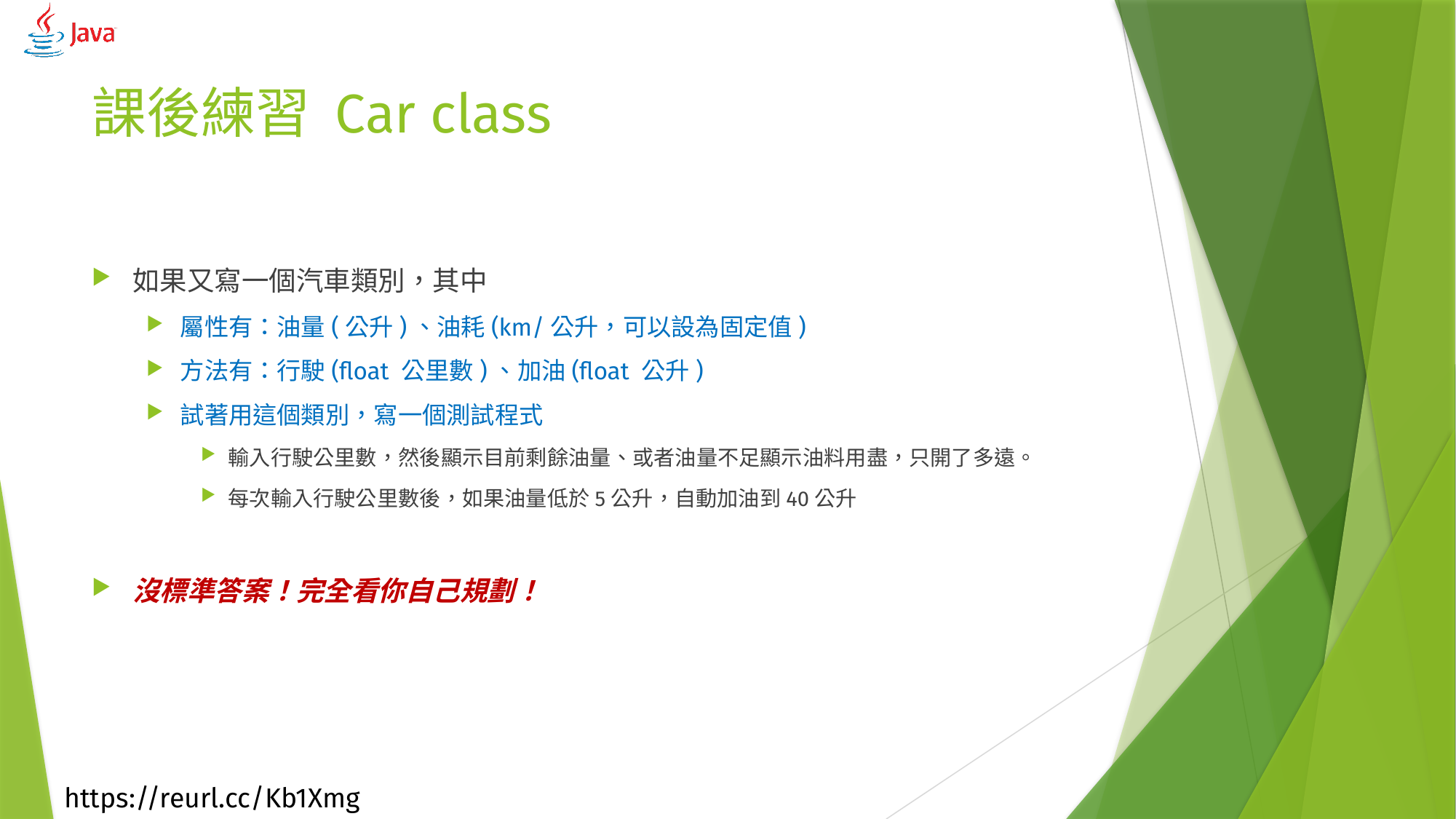

# 課後練習 Car class
如果又寫一個汽車類別，其中
屬性有：油量(公升)、油耗(km/公升，可以設為固定值)
方法有：行駛(float 公里數)、加油(float 公升)
試著用這個類別，寫一個測試程式
輸入行駛公里數，然後顯示目前剩餘油量、或者油量不足顯示油料用盡，只開了多遠。
每次輸入行駛公里數後，如果油量低於5公升，自動加油到40公升

沒標準答案！完全看你自己規劃！